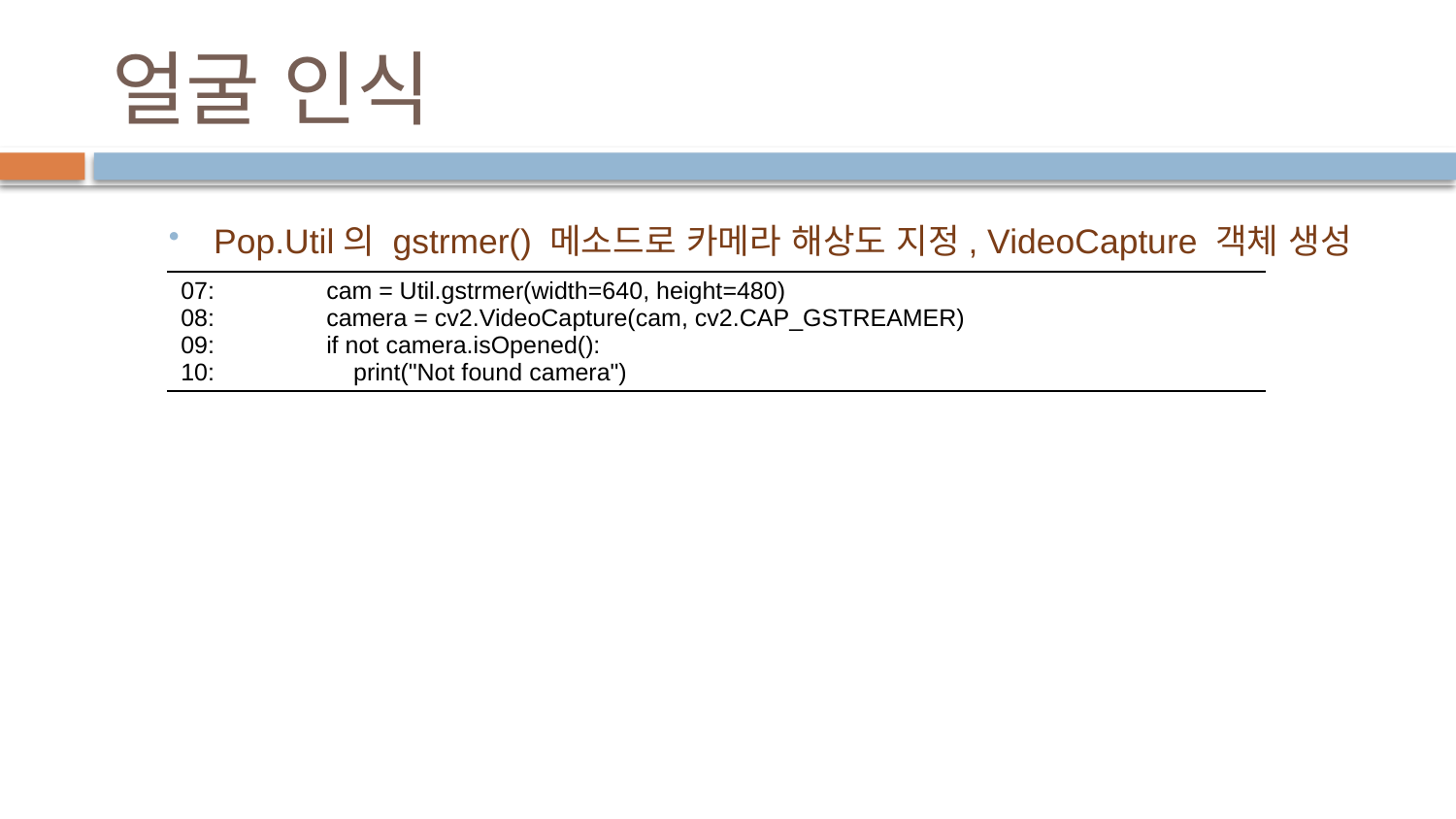

# 얼굴 인식
Pop.Util의 gstrmer() 메소드로 카메라 해상도 지정, VideoCapture 객체 생성

| 07: cam = Util.gstrmer(width=640, height=480) 08: camera = cv2.VideoCapture(cam, cv2.CAP\_GSTREAMER) 09: if not camera.isOpened(): 10: print("Not found camera") |
| --- |